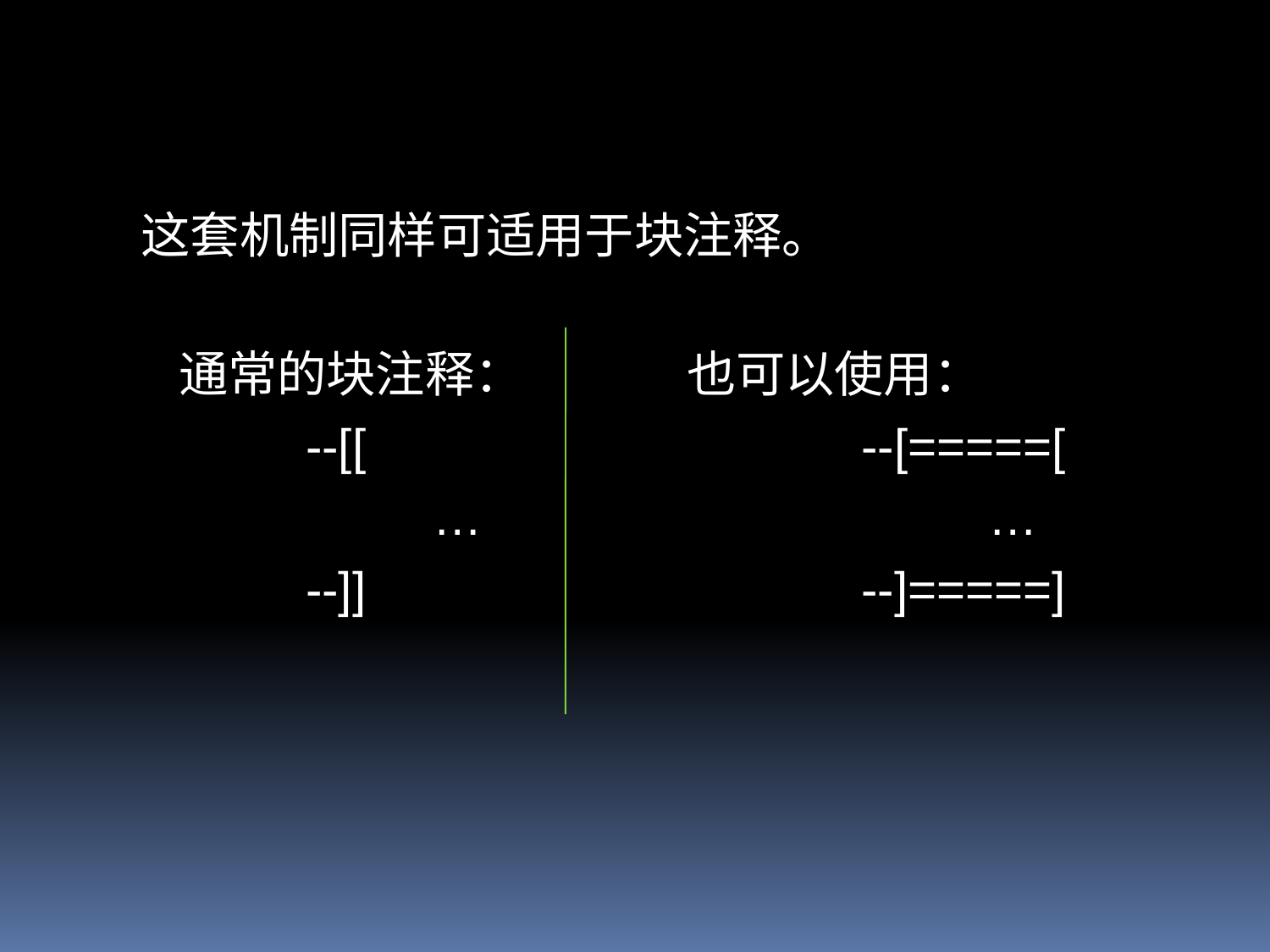

这套机制同样可适用于块注释。
也可以使用：
		--[=====[
			…
		--]=====]
	通常的块注释：
		--[[
			…
		--]]